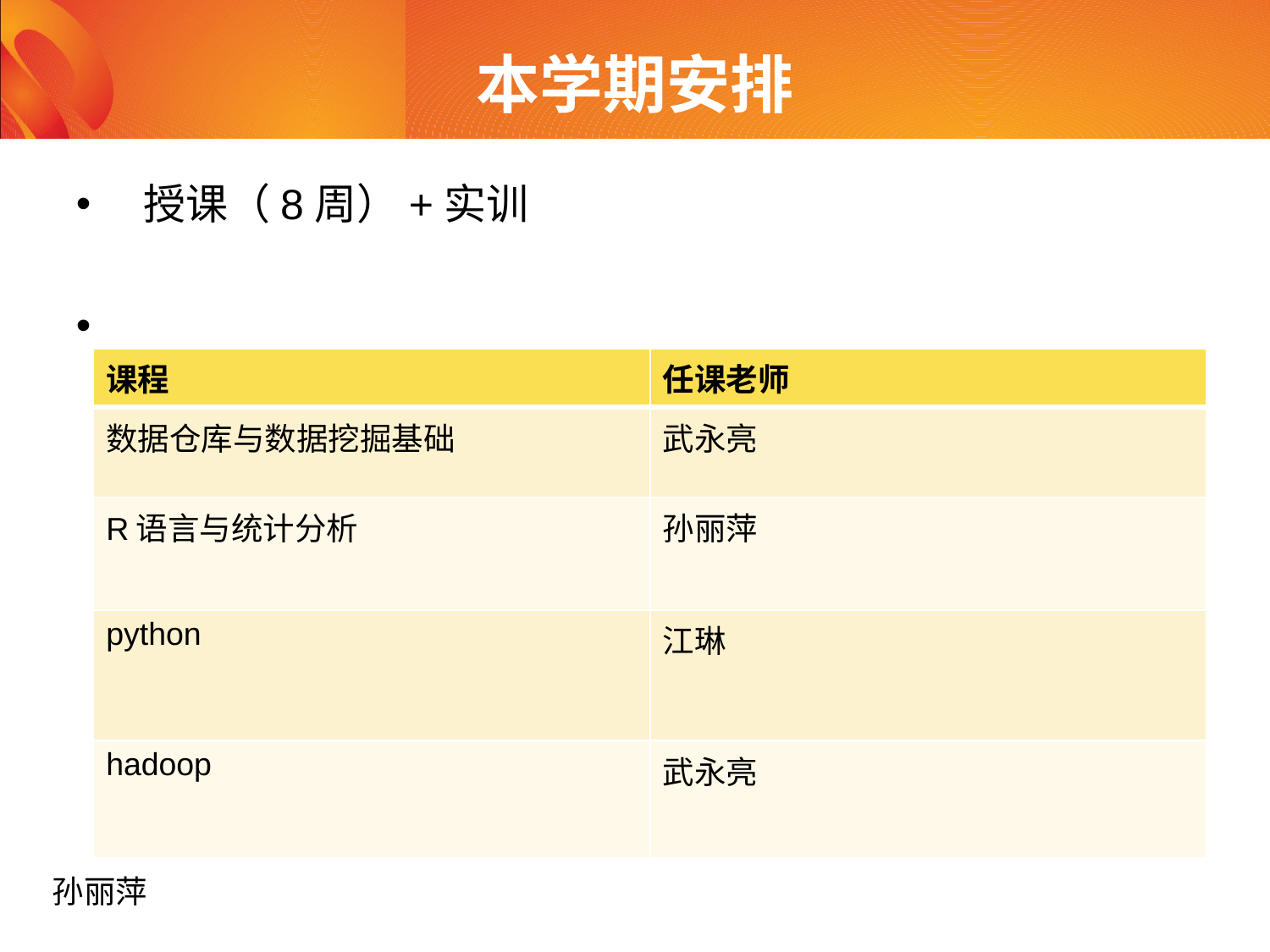

# 本学期安排
 授课（8周）+实训

| 课程 | 任课老师 |
| --- | --- |
| 数据仓库与数据挖掘基础 | 武永亮 |
| R语言与统计分析 | 孙丽萍 |
| python | 江琳 |
| hadoop | 武永亮 |